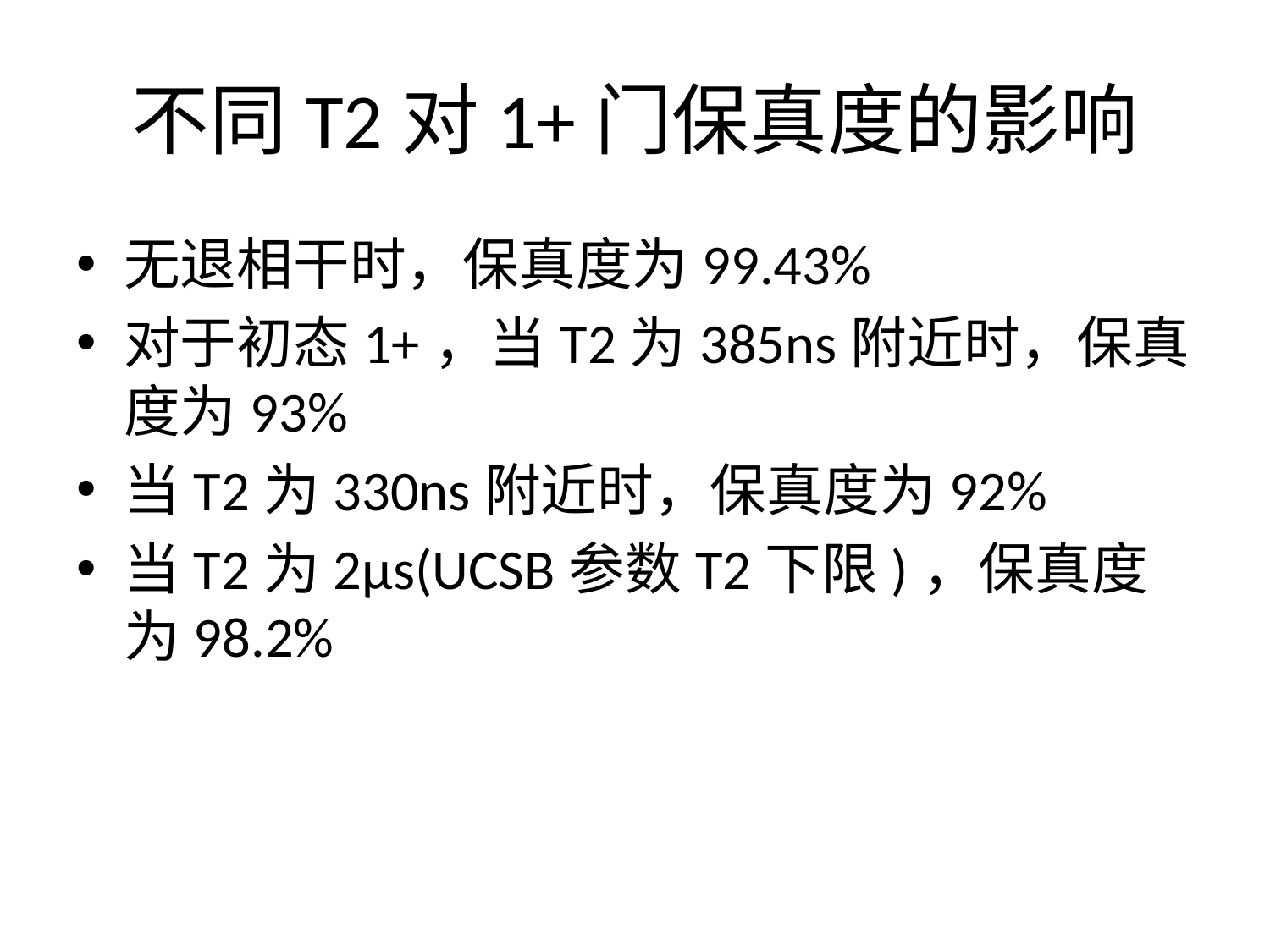

# 不同T2对1+门保真度的影响
无退相干时，保真度为99.43%
对于初态1+，当T2为385ns附近时，保真度为93%
当T2为330ns附近时，保真度为92%
当T2为2μs(UCSB参数T2下限)，保真度为98.2%